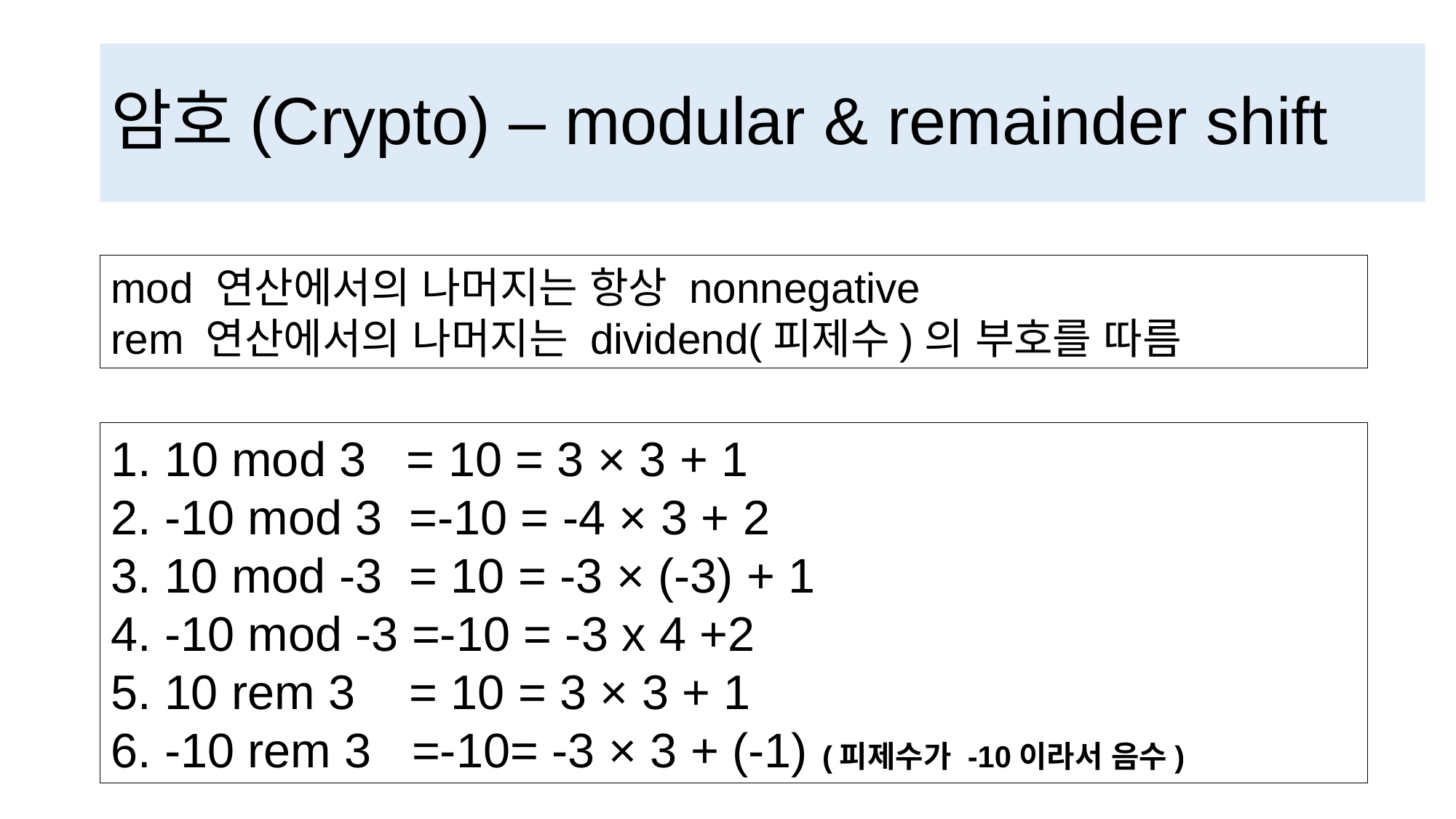

# 암호(Crypto) – modular & remainder shift
mod 연산에서의 나머지는 항상 nonnegative
rem 연산에서의 나머지는 dividend(피제수)의 부호를 따름
1. 10 mod 3   = 10 = 3 × 3 + 1
2. -10 mod 3  =-10 = -4 × 3 + 2
3. 10 mod -3  = 10 = -3 × (-3) + 1
4. -10 mod -3 =-10 = -3 x 4 +2
5. 10 rem 3    = 10 = 3 × 3 + 1
6. -10 rem 3   =-10= -3 × 3 + (-1) (피제수가 -10이라서 음수)